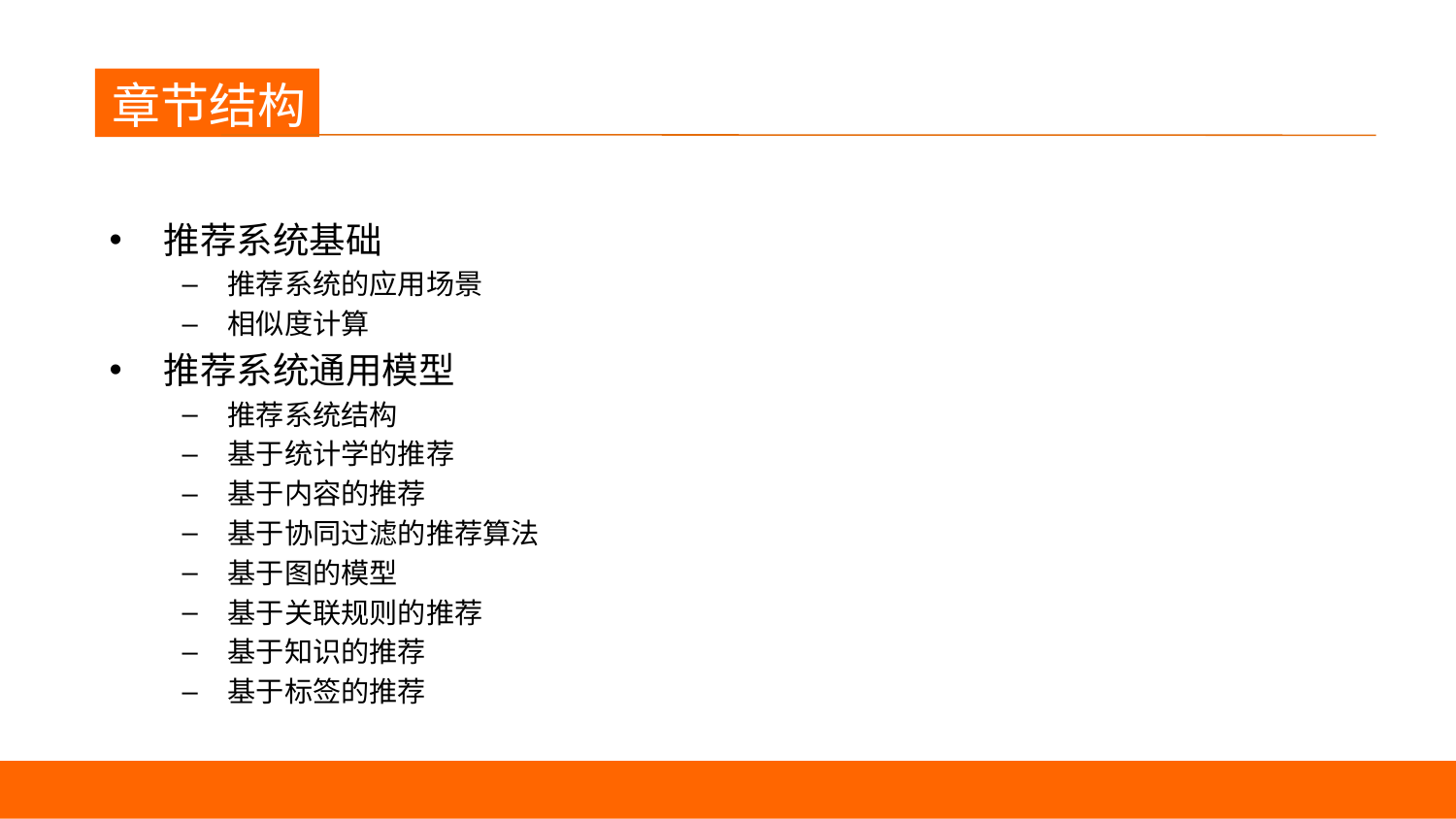

章节结构

推荐系统基础
推荐系统的应用场景
相似度计算
推荐系统通用模型
推荐系统结构
基于统计学的推荐
基于内容的推荐
基于协同过滤的推荐算法
基于图的模型
基于关联规则的推荐
基于知识的推荐
基于标签的推荐